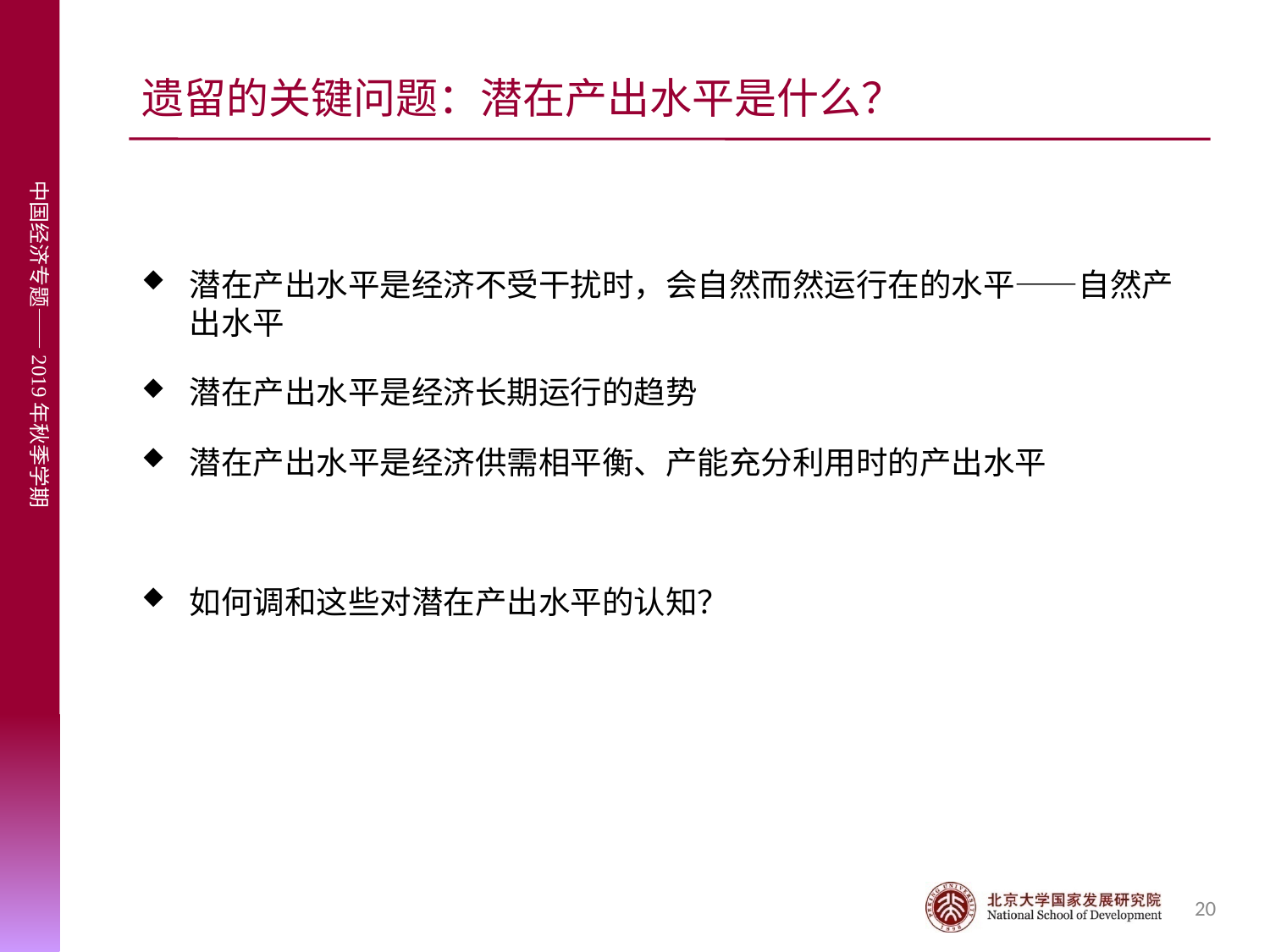

# 遗留的关键问题：潜在产出水平是什么？

潜在产出水平是经济不受干扰时，会自然而然运行在的水平——自然产出水平
潜在产出水平是经济长期运行的趋势
潜在产出水平是经济供需相平衡、产能充分利用时的产出水平

如何调和这些对潜在产出水平的认知？
20